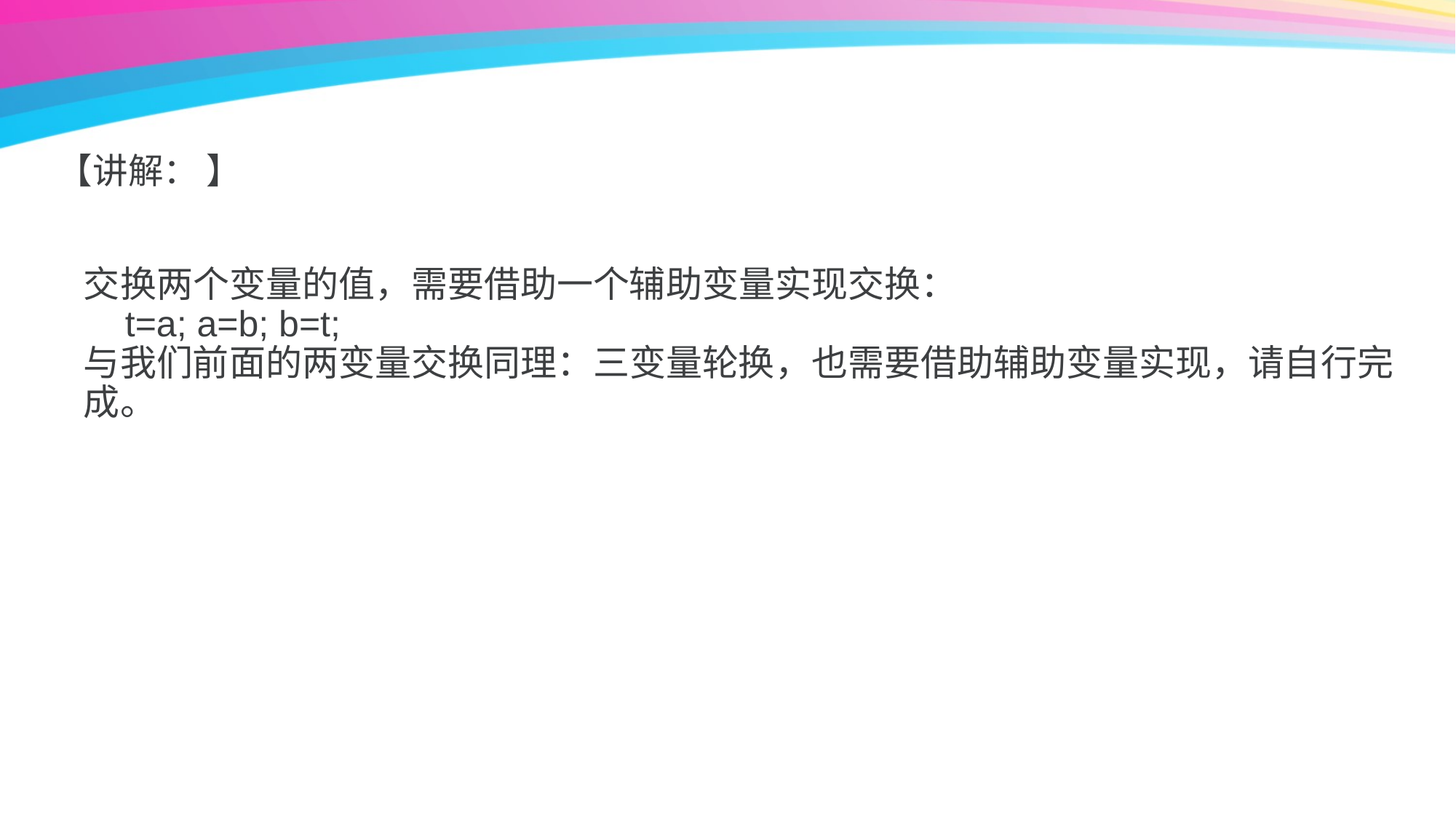

【讲解： 】
交换两个变量的值，需要借助一个辅助变量实现交换：
    t=a; a=b; b=t;
与我们前面的两变量交换同理：三变量轮换，也需要借助辅助变量实现，请自行完成。